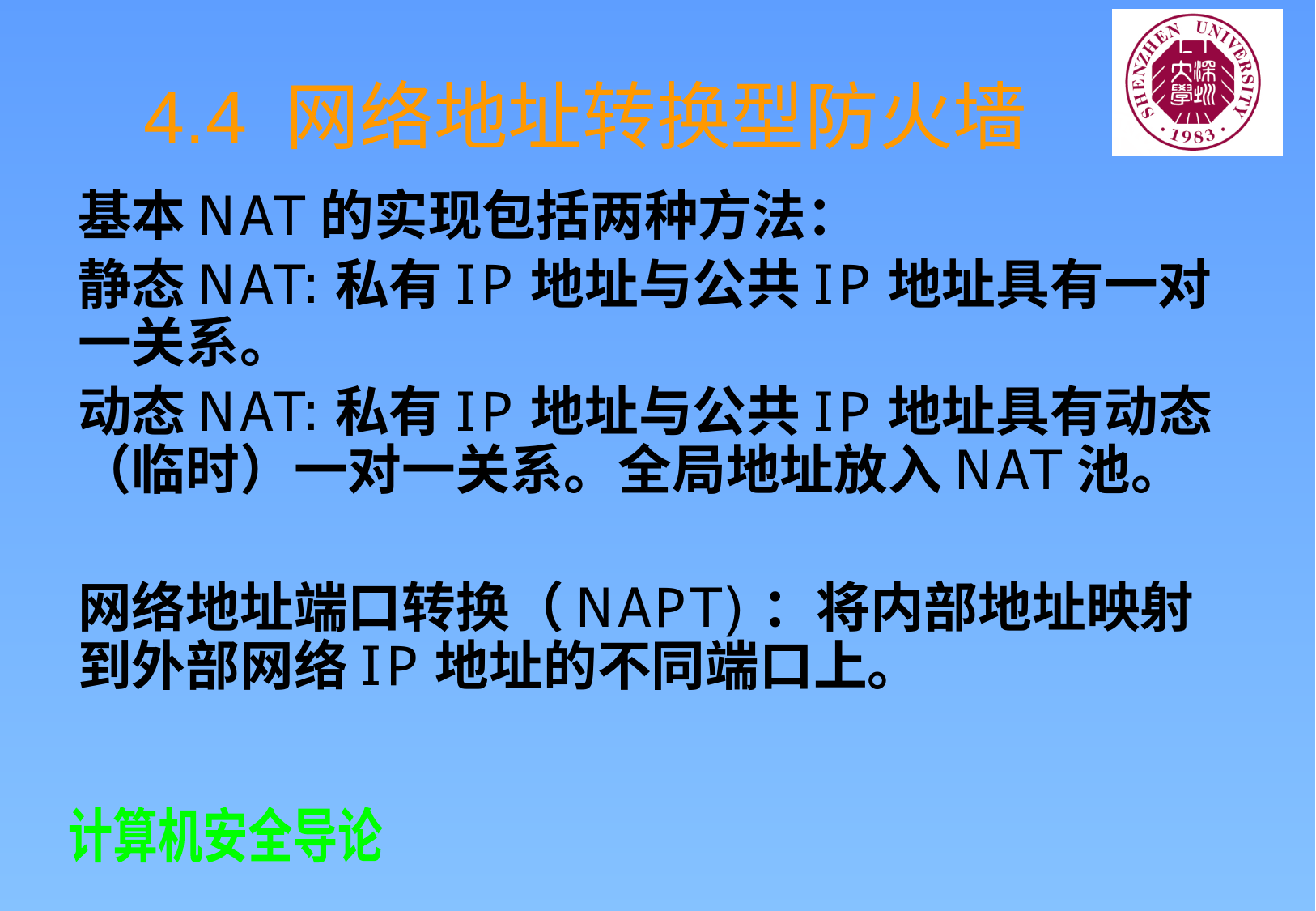

4.4 网络地址转换型防火墙
基本NAT的实现包括两种方法：
静态NAT:私有IP地址与公共IP地址具有一对一关系。
动态NAT:私有IP地址与公共IP地址具有动态（临时）一对一关系。全局地址放入NAT池。

网络地址端口转换（NAPT)：将内部地址映射到外部网络IP地址的不同端口上。